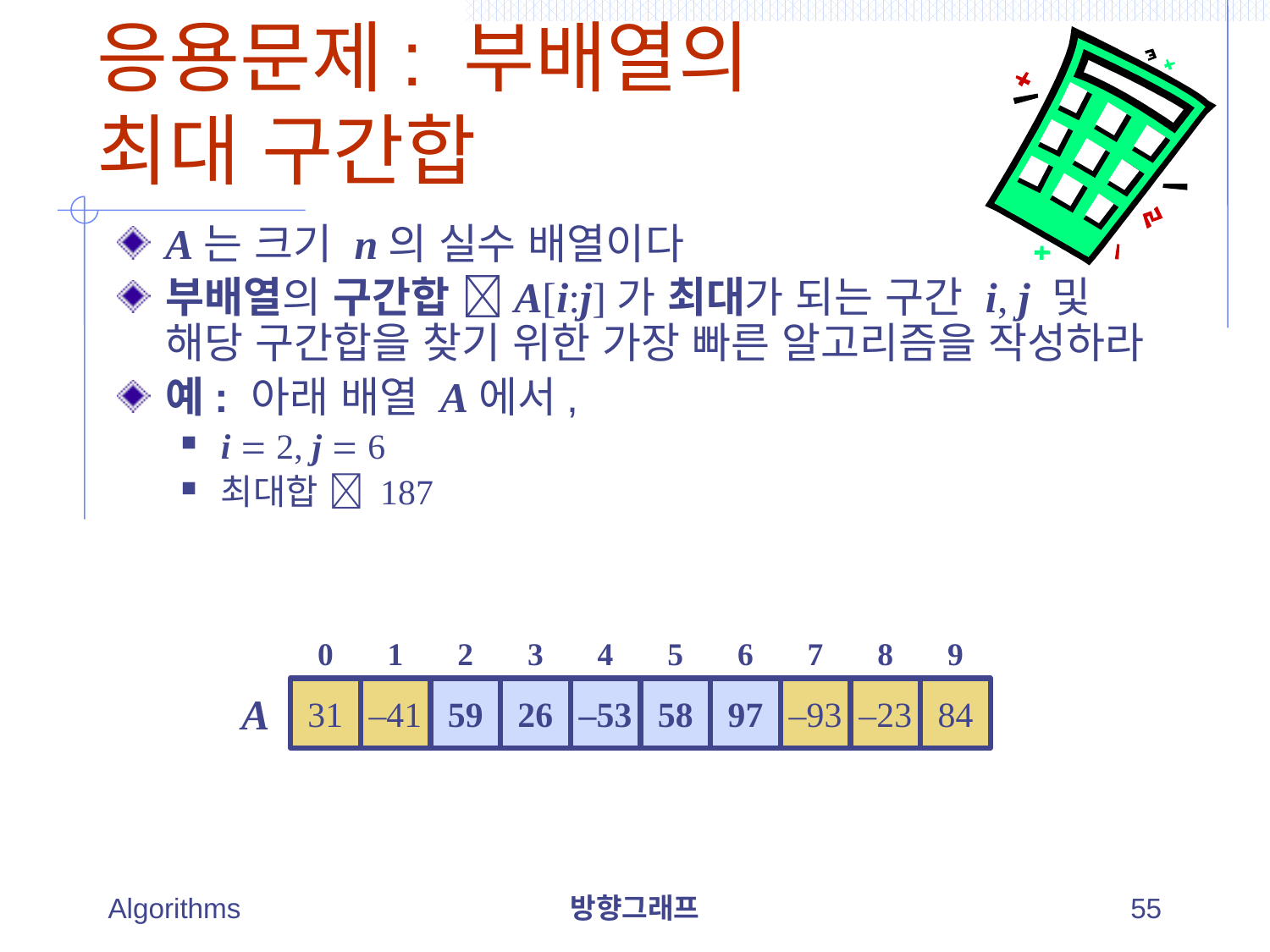

# 응용문제: 부배열의 최대 구간합
A는 크기 n의 실수 배열이다
부배열의 구간합 ΣA[i:j]가 최대가 되는 구간 i, j 및 해당 구간합을 찾기 위한 가장 빠른 알고리즘을 작성하라
예: 아래 배열 A에서,
i = 2, j = 6
최대합 = 187
0
1
2
3
4
5
6
7
8
9
A
31
–41
59
26
–53
58
97
–93
–23
84
Algorithms
방향그래프
55